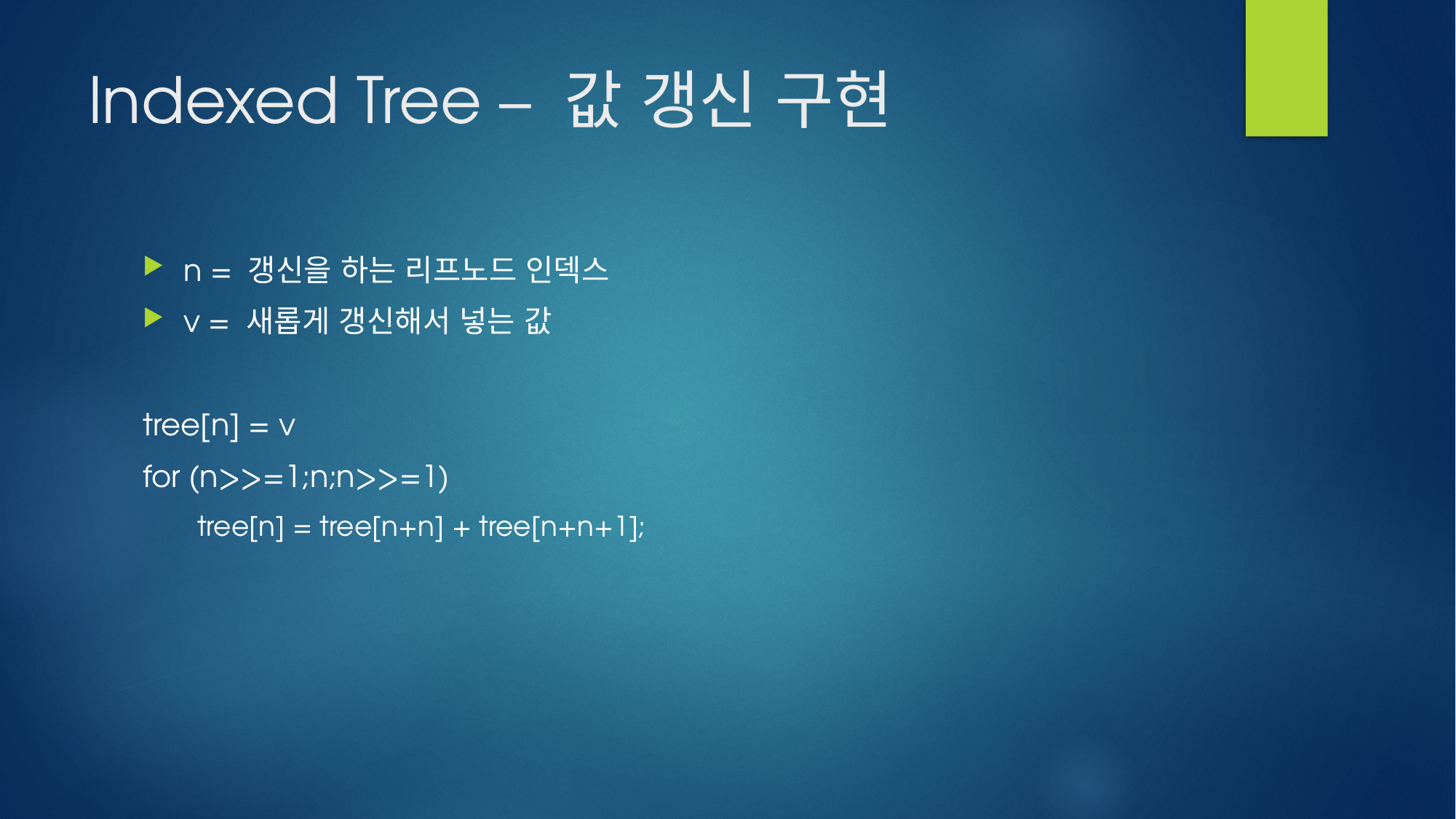

# Indexed Tree – 값 갱신 구현
n = 갱신을 하는 리프노드 인덱스
v = 새롭게 갱신해서 넣는 값

tree[n] = v
for (n>>=1;n;n>>=1)
tree[n] = tree[n+n] + tree[n+n+1];